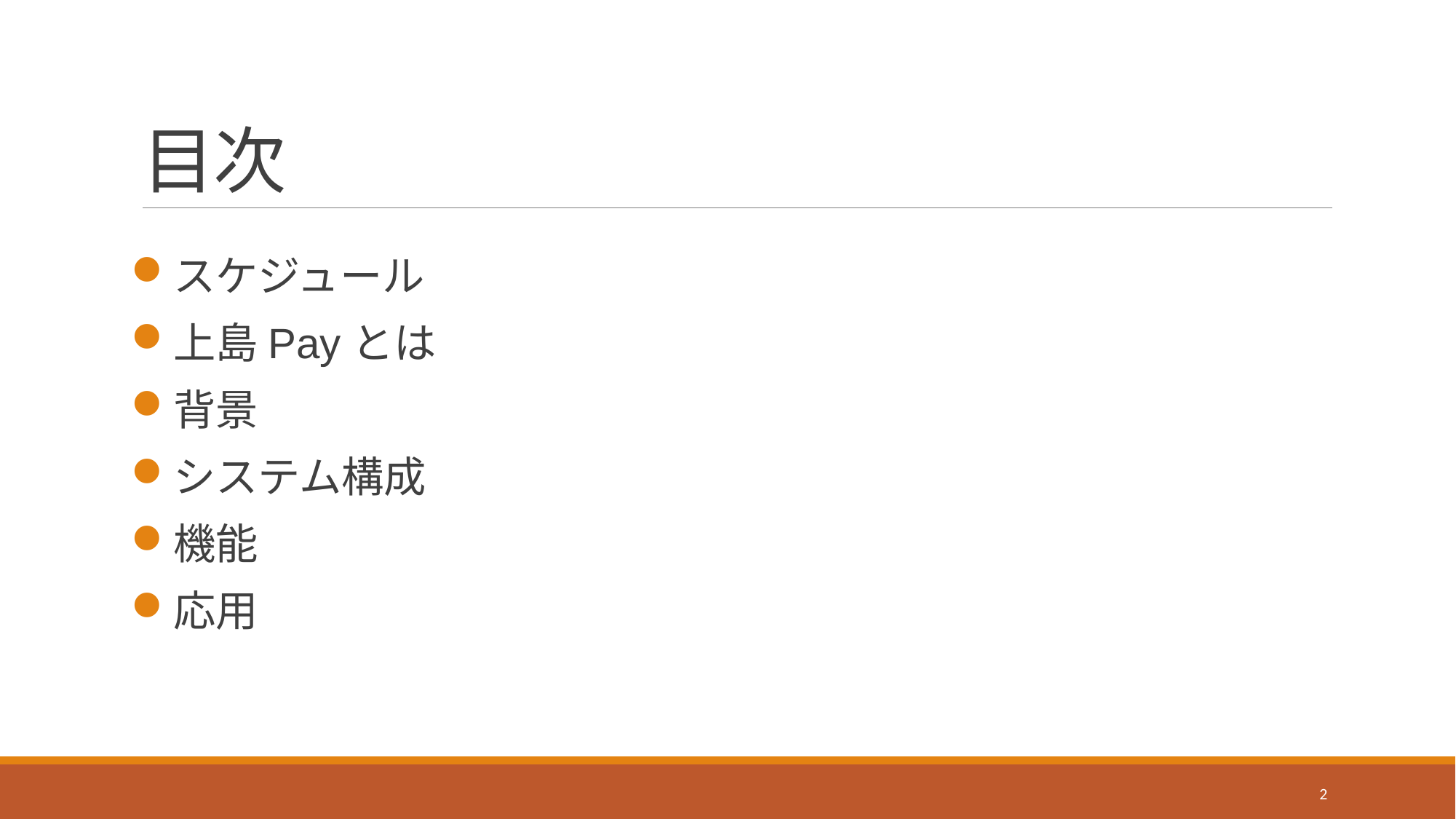

# 目次
スケジュール
上島Payとは
背景
システム構成
機能
応用

2